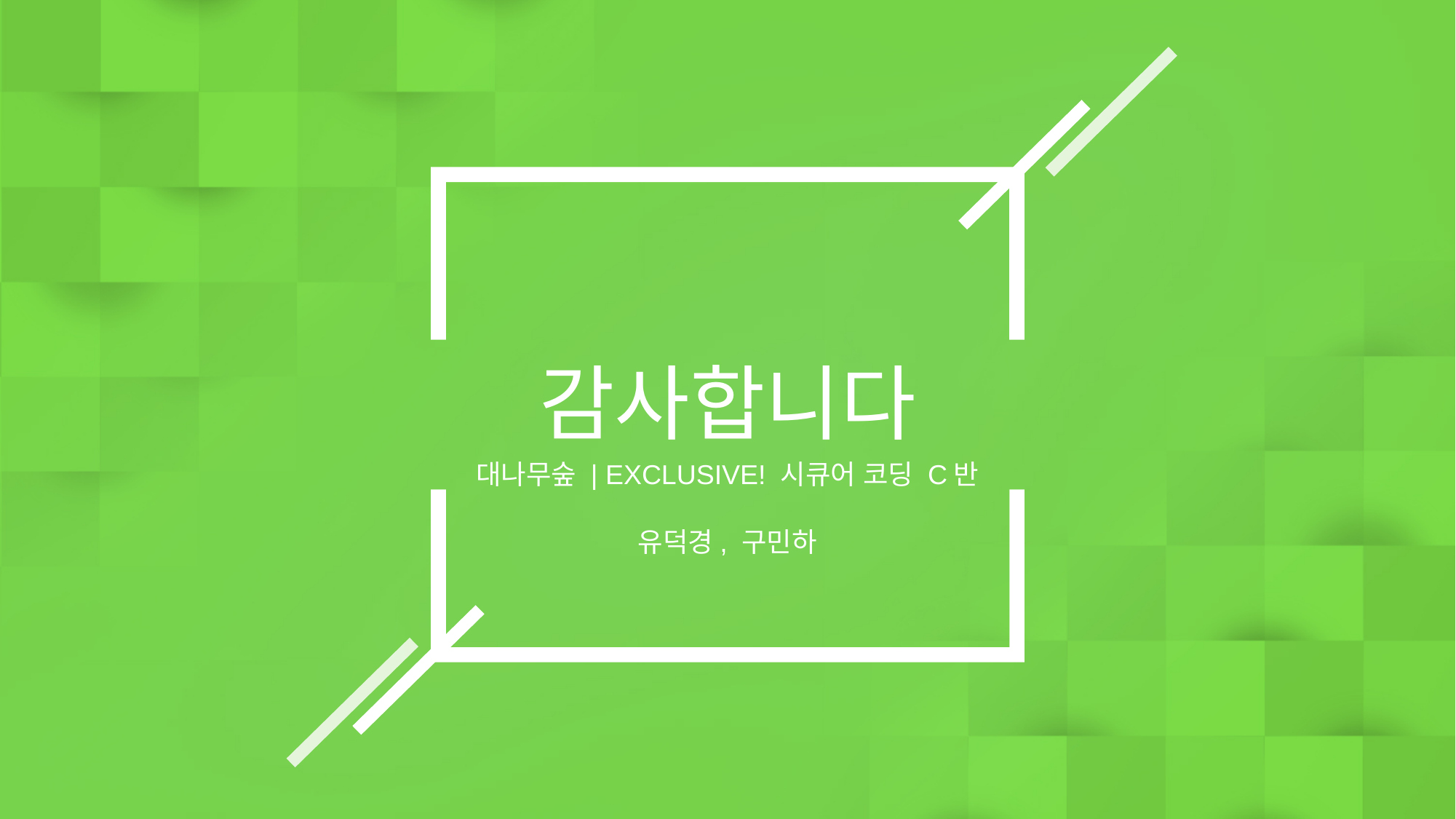

감사합니다
대나무숲 | EXCLUSIVE! 시큐어 코딩 C반
유덕경, 구민하